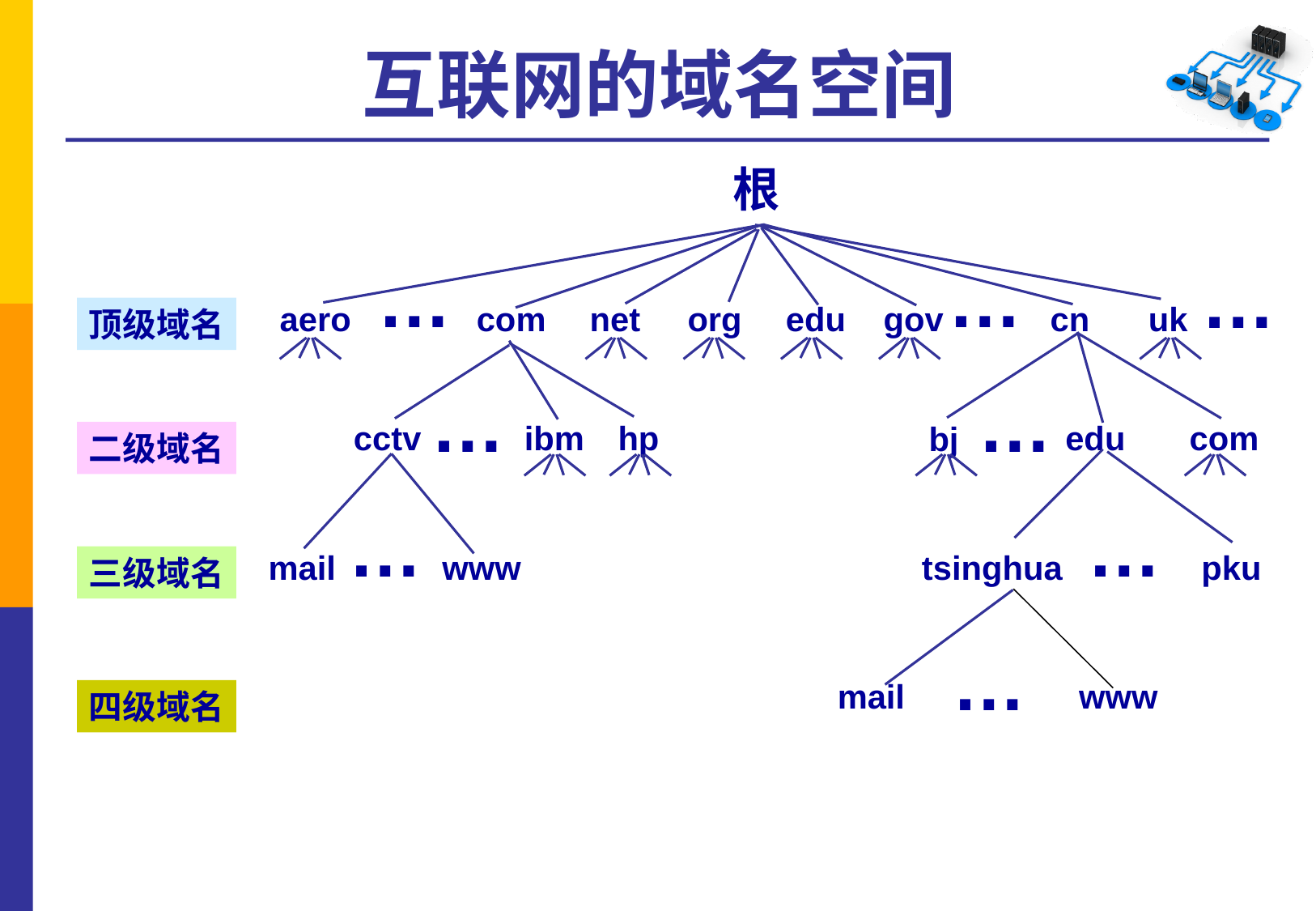

# 互联网的域名空间
根

…
…
…
aero
com
net
org
edu
gov
cn
uk
顶级域名

…
…
ibm
cctv
hp
edu
com
bj
二级域名

…
…
mail
www
tsinghua
pku
三级域名

…
mail
www
四级域名